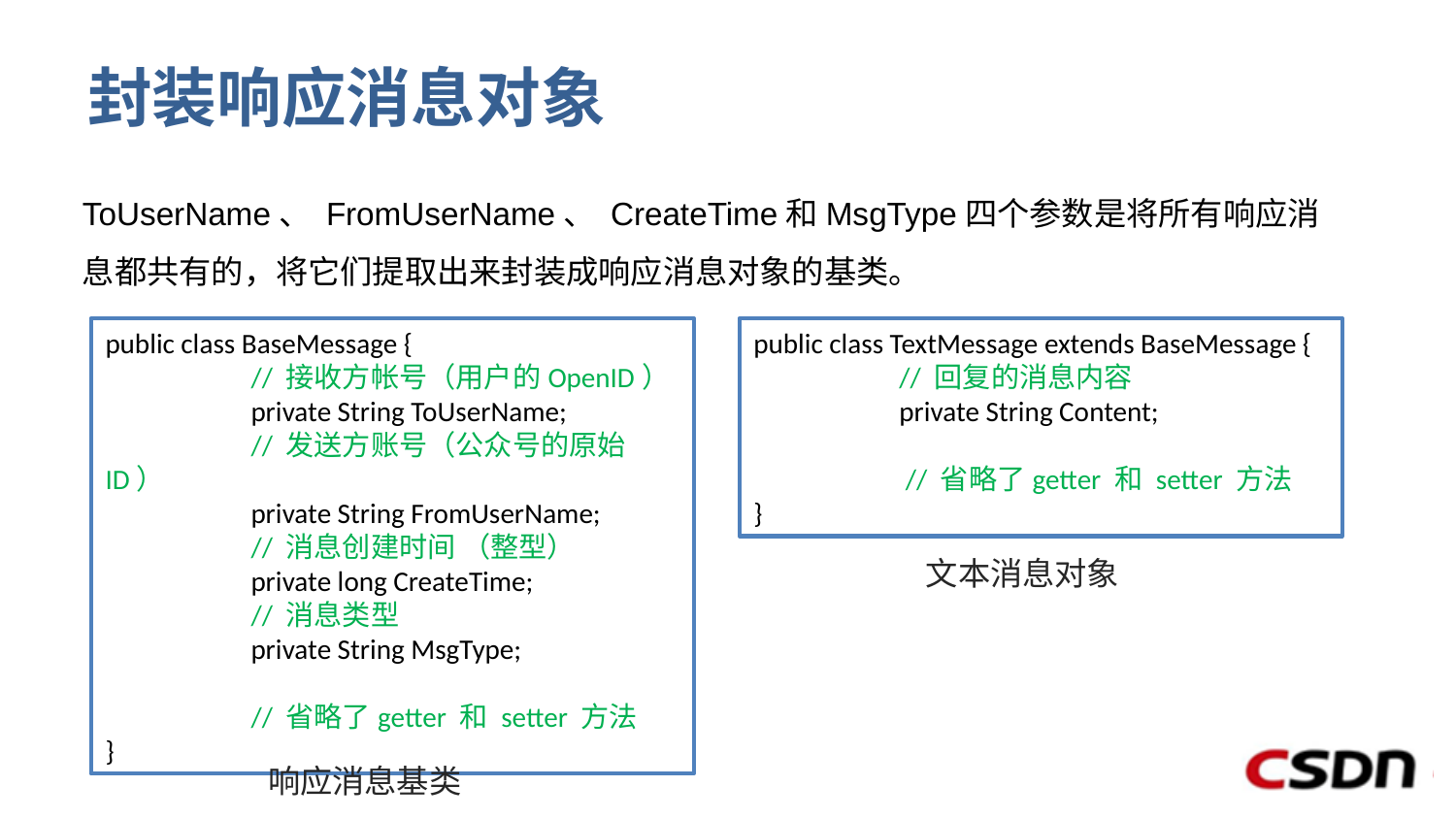

# 封装响应消息对象
ToUserName、 FromUserName、 CreateTime和MsgType四个参数是将所有响应消息都共有的，将它们提取出来封装成响应消息对象的基类。
public class BaseMessage {
	// 接收方帐号（用户的OpenID）
	private String ToUserName;
	// 发送方账号（公众号的原始ID）
	private String FromUserName;
	// 消息创建时间 （整型）
	private long CreateTime;
	// 消息类型
	private String MsgType;

	// 省略了getter 和 setter 方法
}
public class TextMessage extends BaseMessage {
	// 回复的消息内容
	private String Content;

	 // 省略了getter 和 setter 方法
}
文本消息对象
响应消息基类